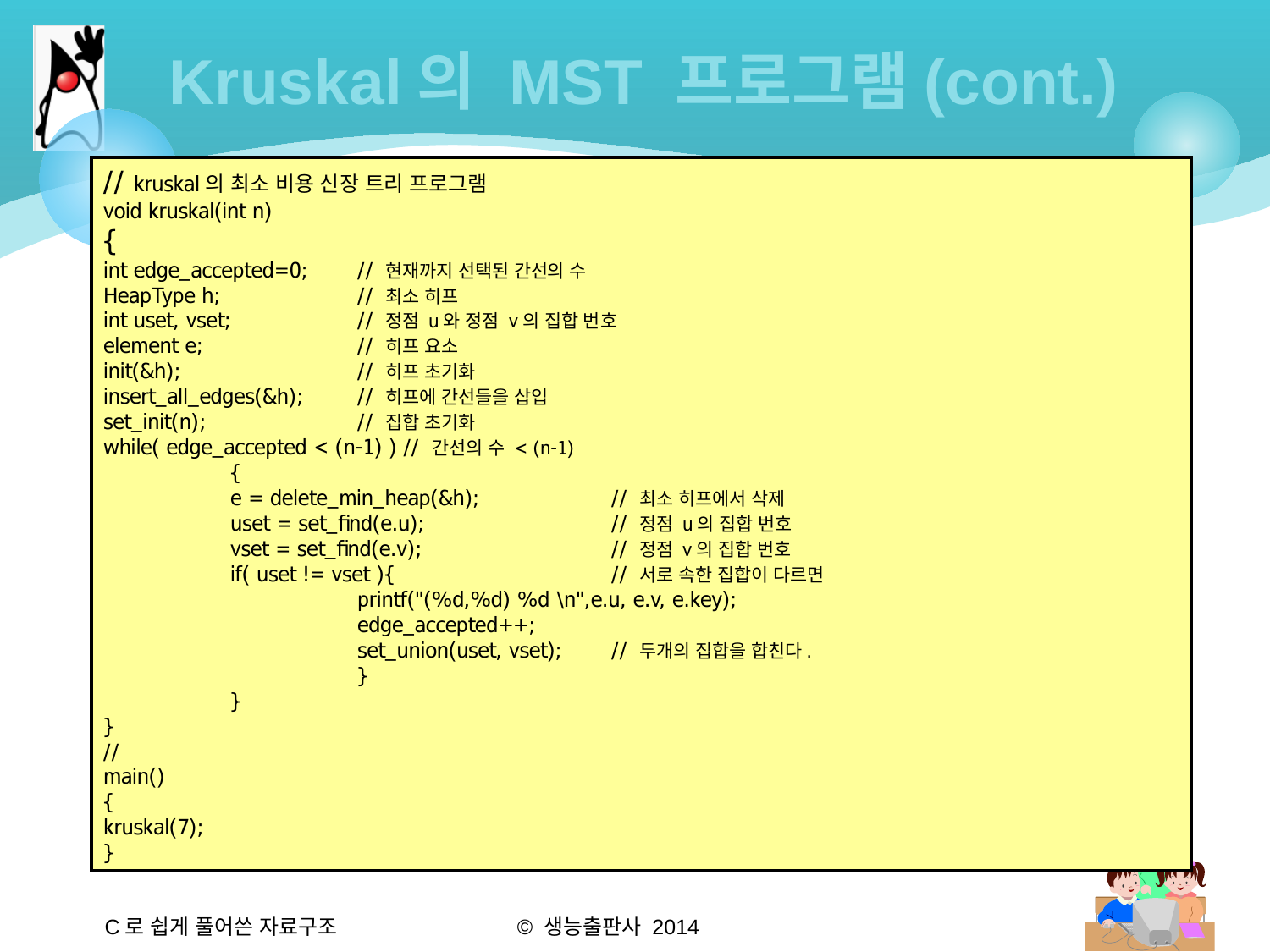

# Kruskal의 MST 프로그램(cont.)
// kruskal의 최소 비용 신장 트리 프로그램
void kruskal(int n)
{
int edge_accepted=0; 	// 현재까지 선택된 간선의 수
HeapType h; 		// 최소 히프
int uset, vset; 	// 정점 u와 정점 v의 집합 번호
element e; 		// 히프 요소
init(&h); 		// 히프 초기화
insert_all_edges(&h); 	// 히프에 간선들을 삽입
set_init(n); 		// 집합 초기화
while( edge_accepted < (n-1) ) // 간선의 수 < (n-1)
	{
	e = delete_min_heap(&h); 	// 최소 히프에서 삭제
	uset = set_find(e.u); 		// 정점 u의 집합 번호
	vset = set_find(e.v); 		// 정점 v의 집합 번호
	if( uset != vset ){ 		// 서로 속한 집합이 다르면
		printf("(%d,%d) %d \n",e.u, e.v, e.key);
		edge_accepted++;
		set_union(uset, vset); 	// 두개의 집합을 합친다.
		}
	}
}
//
main()
{
kruskal(7);
}